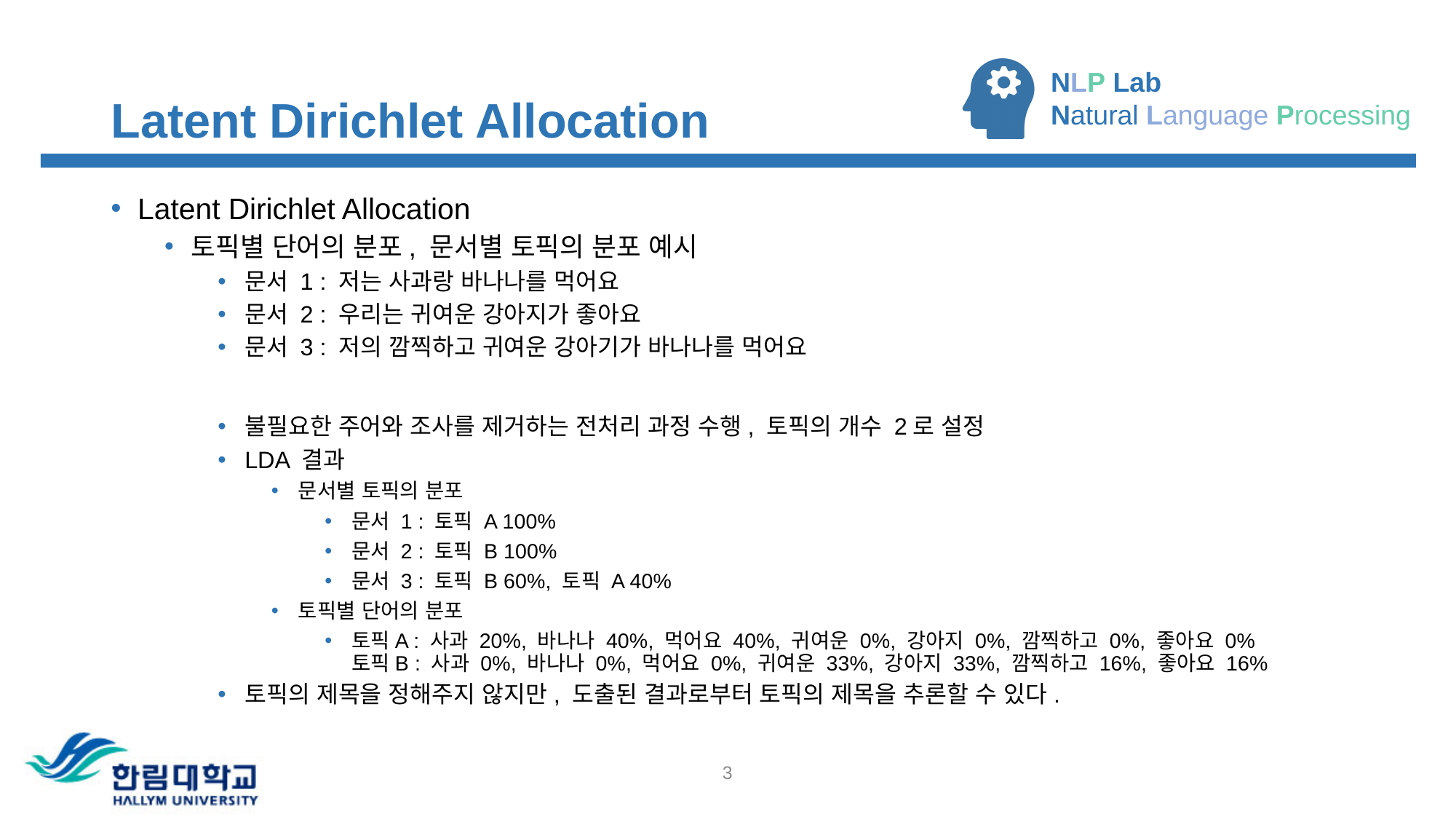

# Latent Dirichlet Allocation
Latent Dirichlet Allocation
토픽별 단어의 분포, 문서별 토픽의 분포 예시
문서 1 : 저는 사과랑 바나나를 먹어요
문서 2 : 우리는 귀여운 강아지가 좋아요
문서 3 : 저의 깜찍하고 귀여운 강아기가 바나나를 먹어요

불필요한 주어와 조사를 제거하는 전처리 과정 수행, 토픽의 개수 2로 설정
LDA 결과
문서별 토픽의 분포
문서 1 : 토픽 A 100%
문서 2 : 토픽 B 100%
문서 3 : 토픽 B 60%, 토픽 A 40%
토픽별 단어의 분포
토픽A : 사과 20%, 바나나 40%, 먹어요 40%, 귀여운 0%, 강아지 0%, 깜찍하고 0%, 좋아요 0%
토픽B : 사과 0%, 바나나 0%, 먹어요 0%, 귀여운 33%, 강아지 33%, 깜찍하고 16%, 좋아요 16%
토픽의 제목을 정해주지 않지만, 도출된 결과로부터 토픽의 제목을 추론할 수 있다.
3